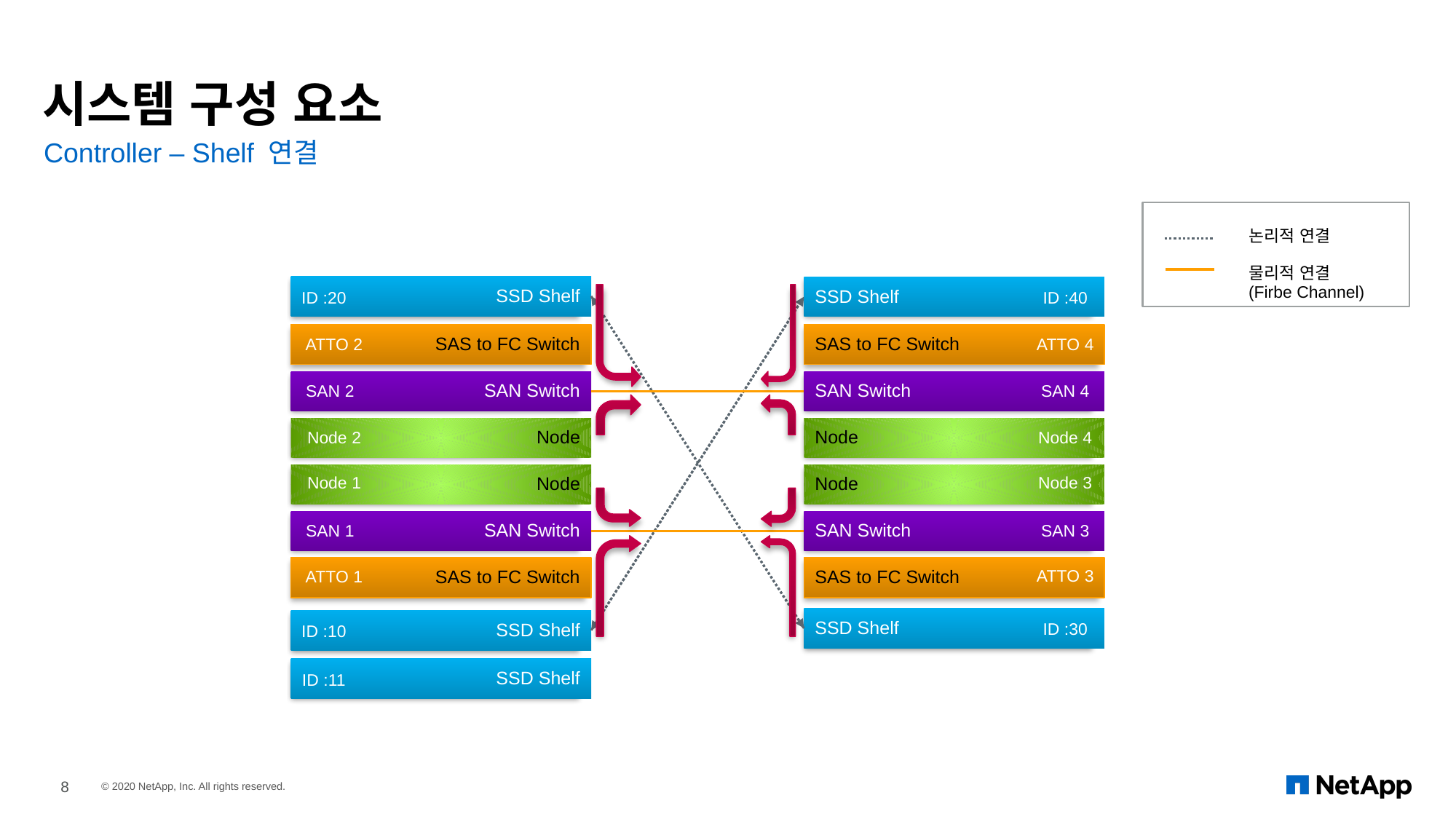

# 시스템 구성 요소
Controller – Shelf 연결

논리적 연결
물리적 연결
(Firbe Channel)
SSD Shelf
SSD Shelf

ID :20
ID :40
SAS to FC Switch
SAS to FC Switch
ATTO 2
ATTO 4
SAN Switch
SAN Switch
SAN 2
SAN 4

Node
Node
Node 2
Node 4
Node
Node
Node 1
Node 3

SAN Switch
SAN Switch
SAN 1
SAN 3

SAS to FC Switch
SAS to FC Switch
ATTO 3
ATTO 1
SSD Shelf
SSD Shelf
ID :30
ID :10
SSD Shelf
ID :11